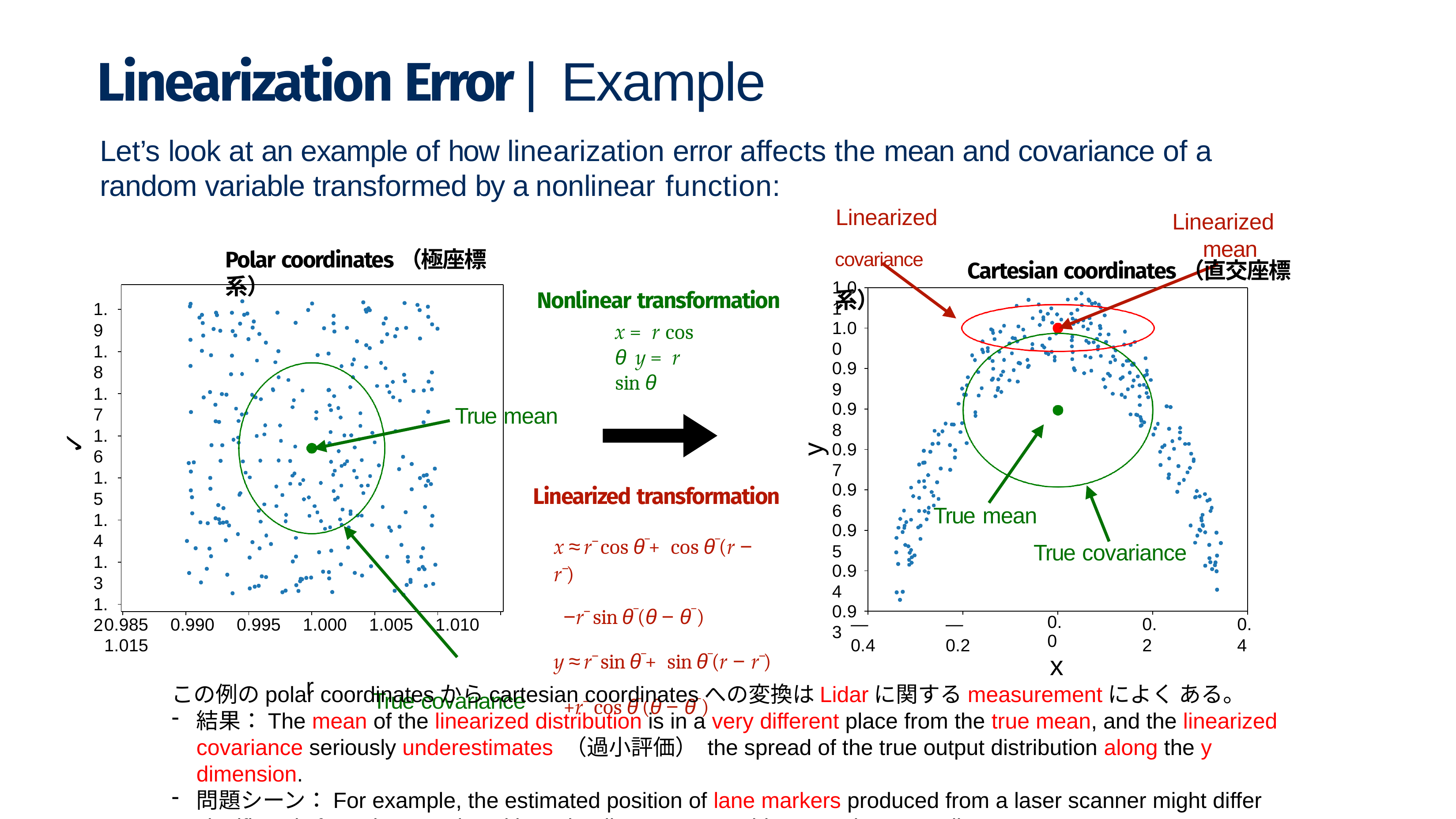

# Linearization Error | Example
Let’s look at an example of how linearization error affects the mean and covariance of a  random variable transformed by a nonlinear function:
Linearized
covariance	Cartesian coordinates（直交座標系）
Linearized  mean
Polar coordinates（極座標系）

1.01
1.01

1.00

0.99

0.98
y0.97

0.96

0.95

0.94

0.93
—0.4	—0.2	0.0	0.2	0.4
x
1.01

1.00

0.99

0.98
y0.97

0.96

0.95

0.94

0.93
—0.4	—0.2	0.0	0.2	0.4
x
1.01

1.00

0.99

0.98
y0.97

0.96

0.95

0.94

0.93
—0.4	—0.2	0.0	0.2	0.4
x
1.01

1.00

0.99

0.98
y0.97

0.96

0.95

0.94

0.93
—0.4	—0.2	0.0	0.2	0.4
x
1.01

1.00

0.99

0.98
y0.97

0.96

0.95

0.94

0.93
—0.4	—0.2	0.0	0.2	0.4
x
1.01

1.00

0.99

0.98
y0.97

0.96

0.95

0.94

0.93
—0.4	—0.2	0.0	0.2	0.4
x

Nonlinear transformation

1.9

1.9

1.8

1.7

1.6
✓
1.5

1.4

1.3

1.2
0.985	0.990	0.995	1.000	1.005	1.010	1.015
r
1.9

1.8

1.7

1.6
✓
1.5

1.4

1.3

1.2
0.985	0.990	0.995	1.000	1.005	1.010	1.015
r

1.00

x = r cos θ  y = r sin θ

1.8

0.99

1.7

0.98

True mean

1.6

0.97

✓

y

1.5

0.96

Linearized transformation

True mean
True covariance

1.4

x ≈ r¯ cos θ¯ + cos θ¯ (r − r¯)
−r¯ sin θ¯ (θ − θ¯)
y ≈ r¯ sin θ¯ + sin θ¯ (r − r¯)
+r¯ cos θ¯ (θ − θ¯)

0.95

1.3

0.94

1.2

0.93
0.985	0.990	0.995	1.000	1.005	1.010	1.015
r	True covariance

—0.4
—0.2
0.0
x
0.2
0.4
この例のpolar coordinatesからcartesian coordinatesへの変換はLidarに関するmeasurementによく ある。
結果：The mean of the linearized distribution is in a very different place from the true mean, and the linearized covariance seriously underestimates （過小評価） the spread of the true output distribution along the y dimension.
問題シーン：For example, the estimated position of lane markers produced from a laser scanner might differ significantly from the actual positions, leading our car to drive over the center line.